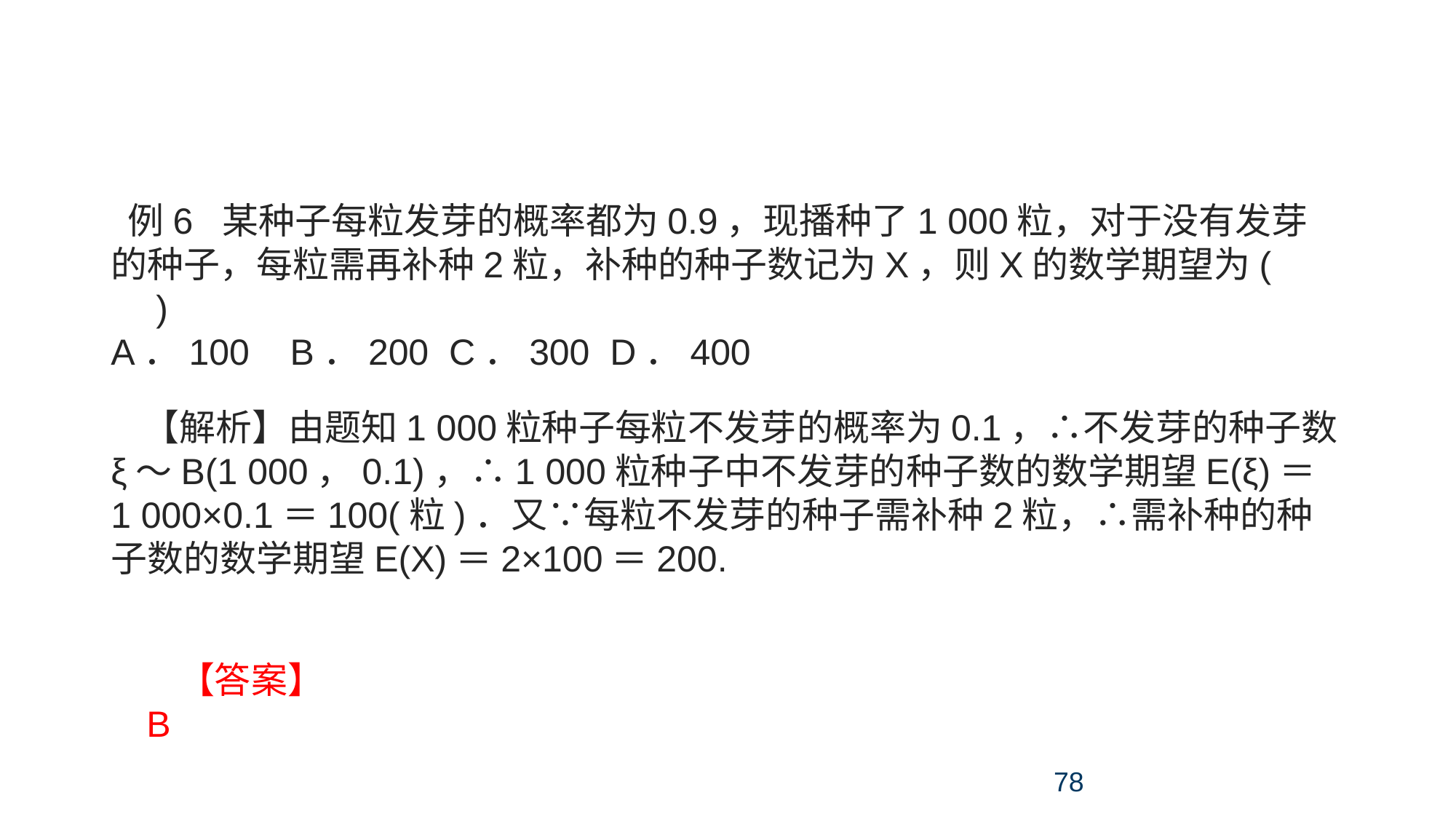

考点三  条件概率、独立性试验、二项分布和正态分布
 例6  某种子每粒发芽的概率都为0.9，现播种了1 000粒，对于没有发芽的种子，每粒需再补种2粒，补种的种子数记为X，则X的数学期望为(　　)
A．100    B．200  C．300  D．400

【解析】由题知1 000粒种子每粒不发芽的概率为0.1，∴不发芽的种子数ξ～B(1 000，0.1)，∴1 000粒种子中不发芽的种子数的数学期望E(ξ)＝1 000×0.1＝100(粒)．又∵每粒不发芽的种子需补种2粒，∴需补种的种子数的数学期望E(X)＝2×100＝200.

【答案】B
78